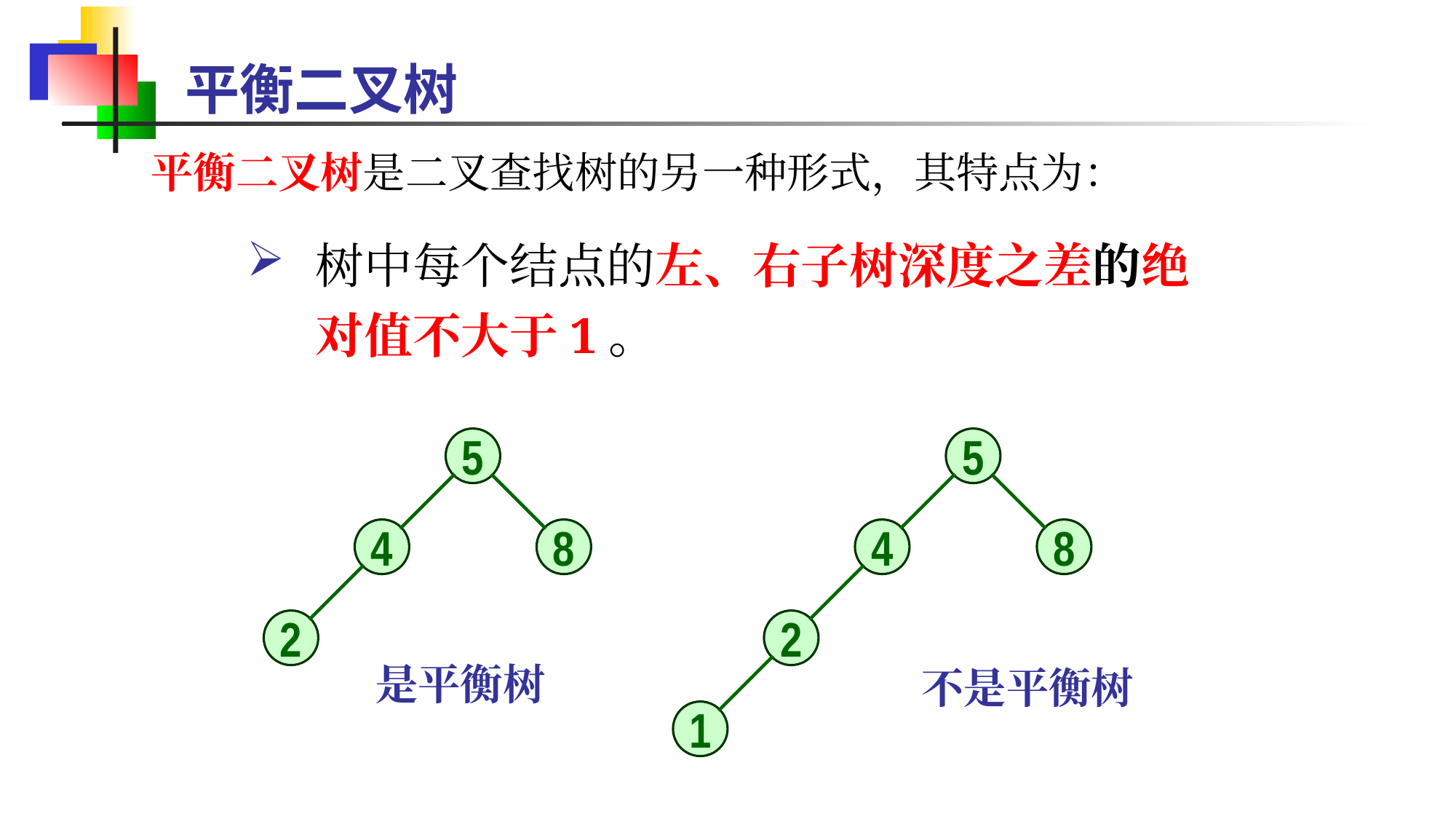

平衡二叉树
平衡二叉树是二叉查找树的另一种形式，其特点为：
树中每个结点的左、右子树深度之差的绝对值不大于1。
5
5

4
8
4
8

2
2
是平衡树

不是平衡树
1